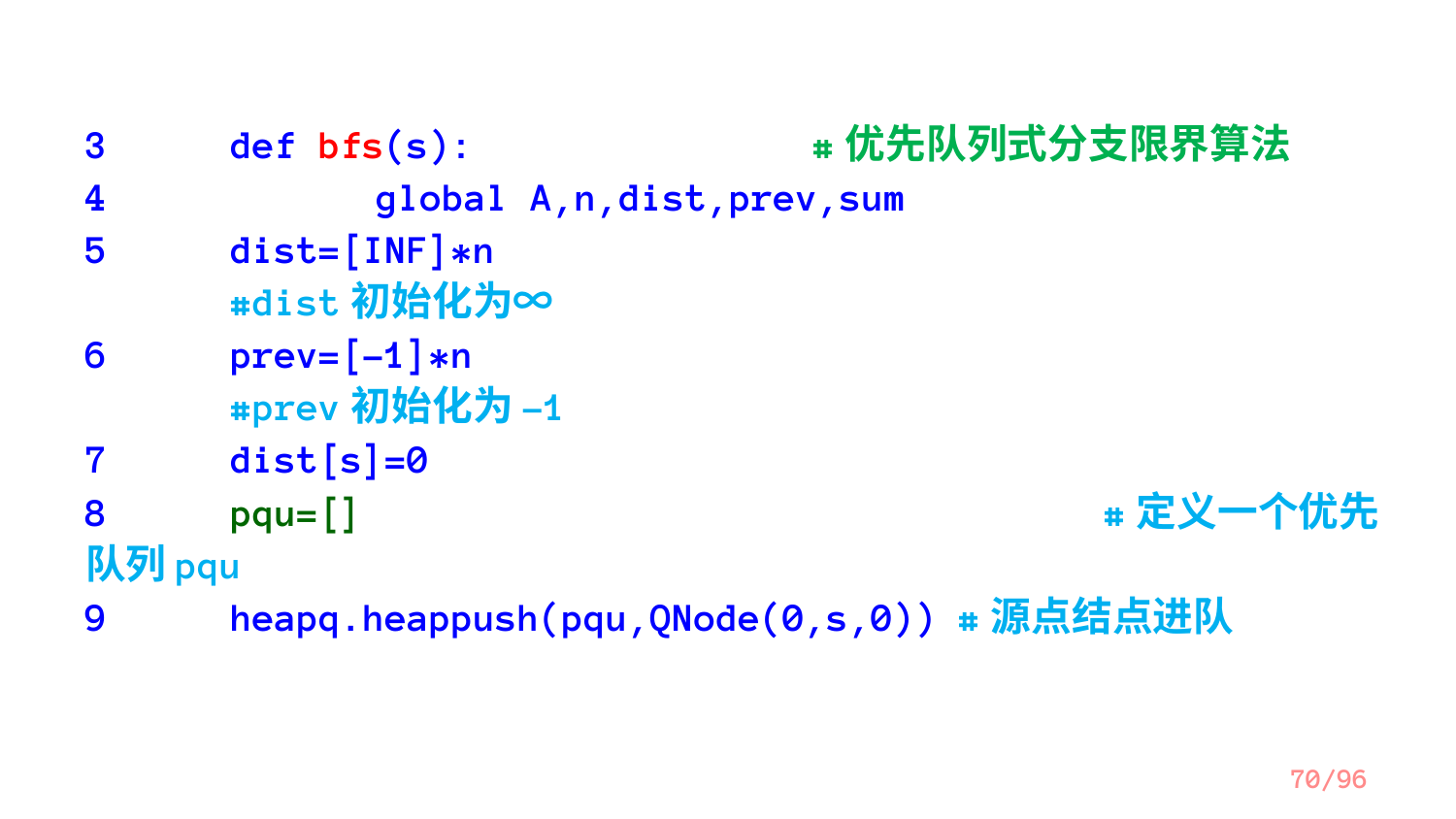

3	def bfs(s):	            	#优先队列式分支限界算法
4 		global A,n,dist,prev,sum
5  	dist=[INF]*n        						#dist初始化为∞
6  	prev=[-1]*n         						#prev初始化为-1
7  	dist[s]=0
8  	pqu=[]                    			#定义一个优先队列pqu
9  	heapq.heappush(pqu,QNode(0,s,0))	#源点结点进队
70/96